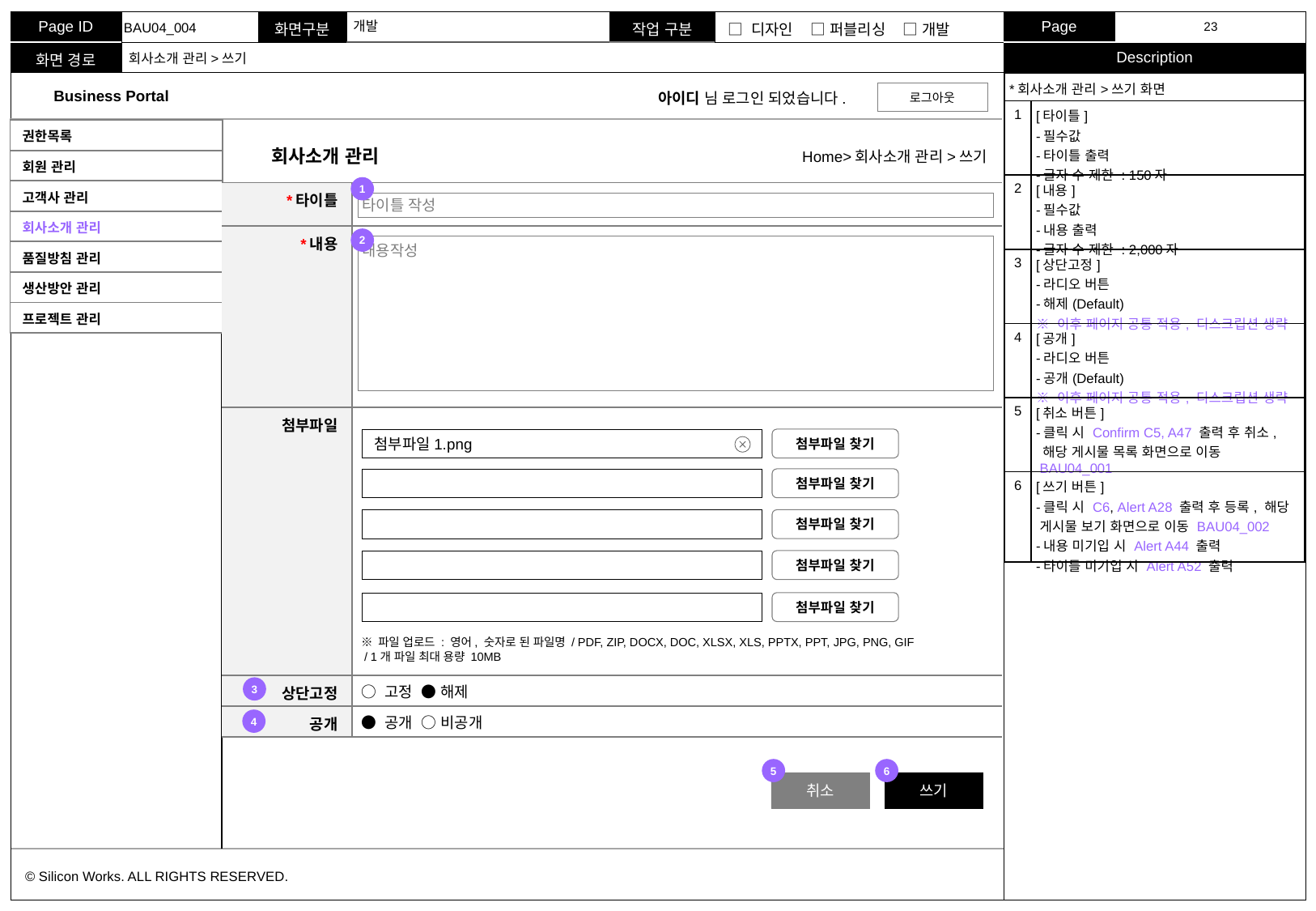

개발
BAU04_004
회사소개 관리>쓰기
| \*회사소개 관리>쓰기 화면 |  |
| --- | --- |
| 1 | [타이틀] -필수값 -타이틀 출력 -글자 수 제한 : 150자 |
| 2 | [내용] -필수값 -내용 출력 -글자 수 제한 : 2,000자 |
| 3 | [상단고정] -라디오 버튼 -해제(Default) ※ 이후 페이지 공통 적용, 디스크립션 생략 |
| 4 | [공개] -라디오 버튼 -공개(Default) ※ 이후 페이지 공통 적용, 디스크립션 생략 |
| 5 | [취소 버튼] -클릭 시 Confirm C5, A47 출력 후 취소, 해당 게시물 목록 화면으로 이동 BAU04\_001 |
| 6 | [쓰기 버튼] -클릭 시 C6, Alert A28 출력 후 등록, 해당 게시물 보기 화면으로 이동 BAU04\_002 -내용 미기입 시 Alert A44 출력 -타이틀 미기입 시 Alert A52 출력 |
| 권한목록 |
| --- |
| 회원 관리 |
| 고객사 관리 |
| 회사소개 관리 |
| 품질방침 관리 |
| 생산방안 관리 |
| 프로젝트 관리 |
회사소개 관리
Home>회사소개 관리>쓰기
1
| \*타이틀 |  |
| --- | --- |
| \*내용 |  |
| 첨부파일 |  |
| 상단고정 | ○ 고정 ● 해제 |
| 공개 | ● 공개 ○ 비공개 |
타이틀 작성
2
내용작성
첨부파일 찾기
첨부파일1.png

첨부파일 찾기

첨부파일 찾기

첨부파일 찾기

첨부파일 찾기

※ 파일 업로드 : 영어, 숫자로 된 파일명 / PDF, ZIP, DOCX, DOC, XLSX, XLS, PPTX, PPT, JPG, PNG, GIF
 / 1개 파일 최대 용량 10MB
3
4
5
6
취소
쓰기